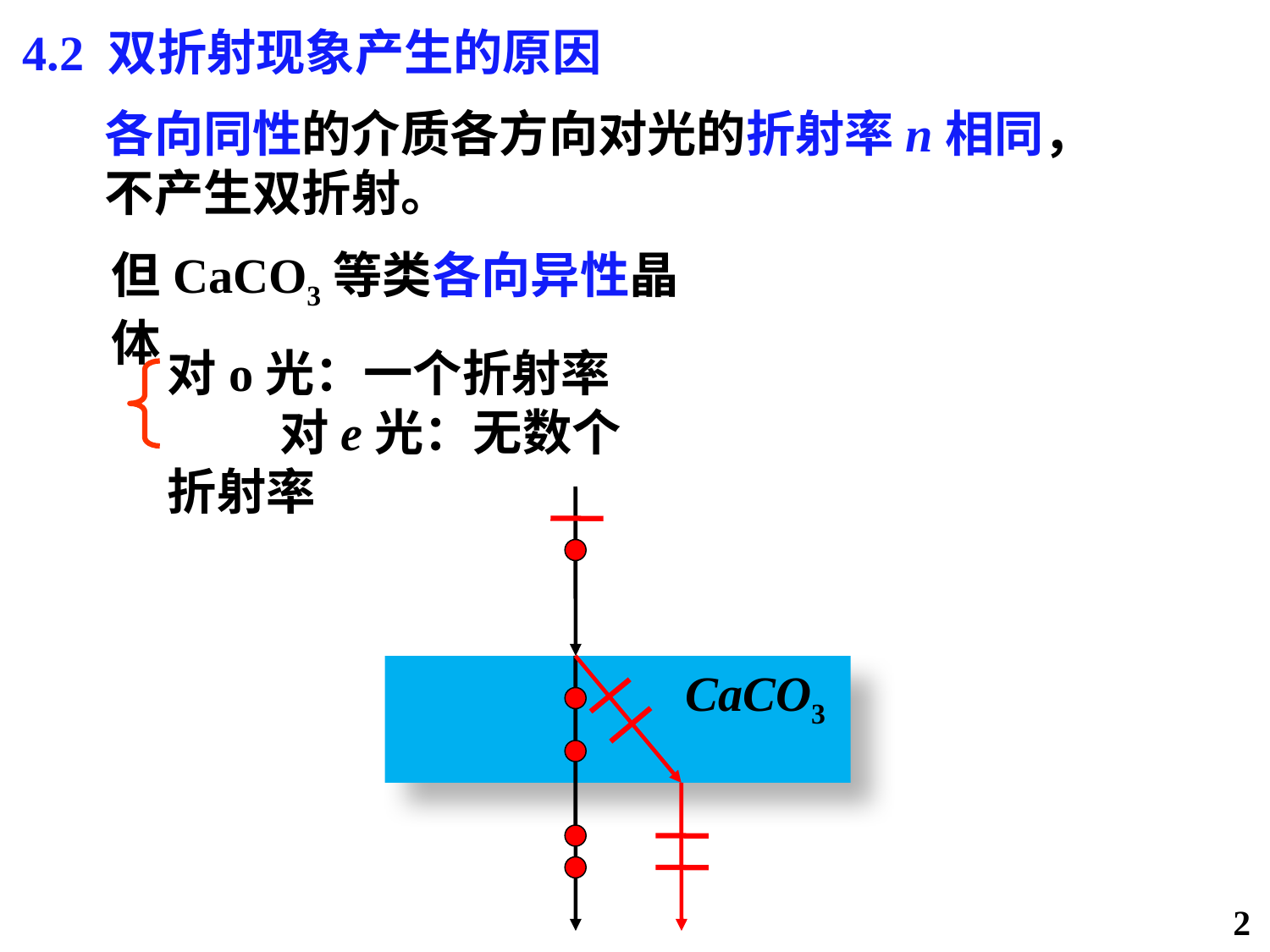

4.2 双折射现象产生的原因
各向同性的介质各方向对光的折射率n相同，
不产生双折射。
但CaCO3等类各向异性晶体
对o光：一个折射率             对e光：无数个折射率

CaCO3

2